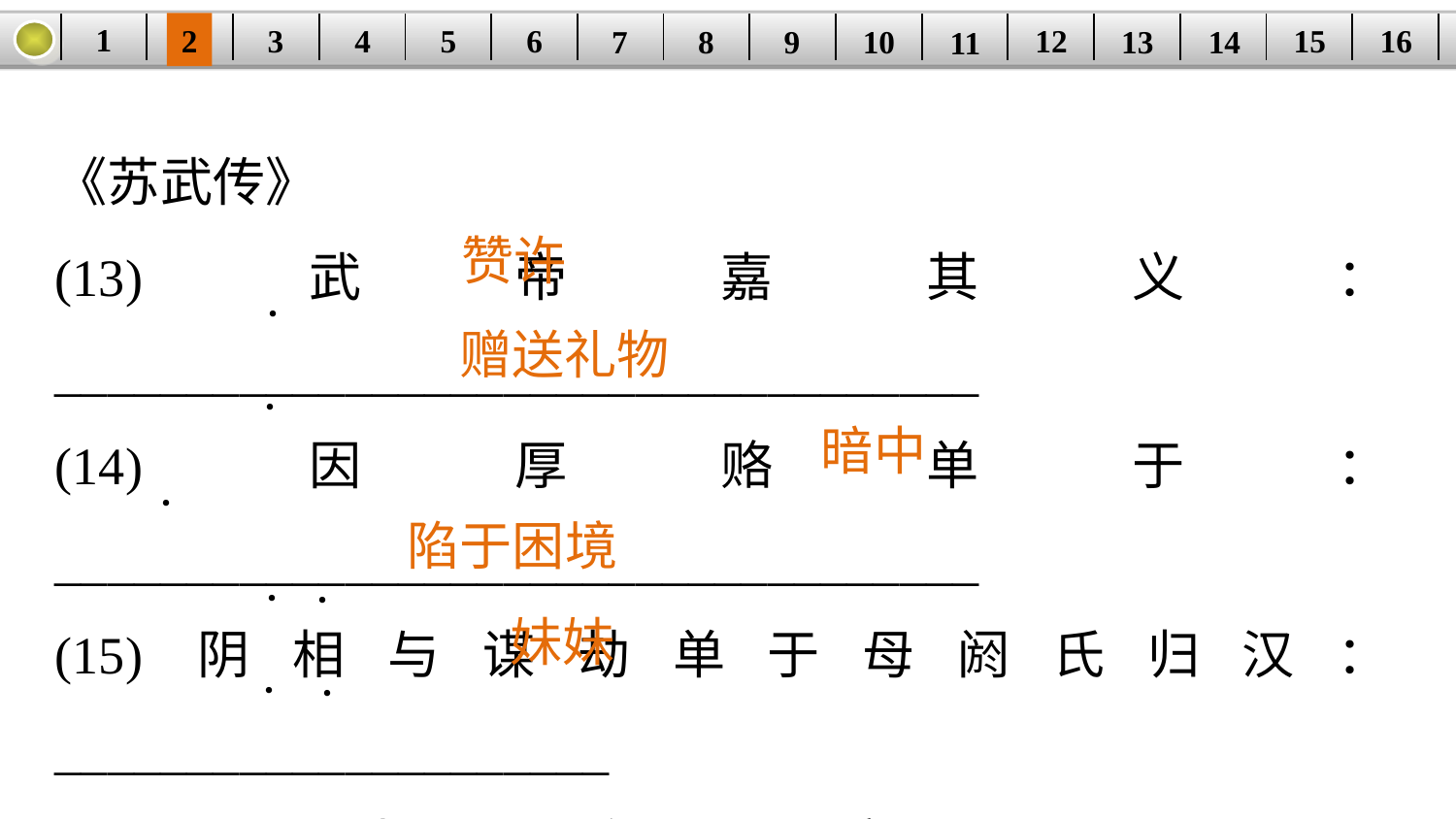

1
2
3
4
16
|  |  |  |  |  |  |  |  |  |  |  |  |  |  |  |  |
| --- | --- | --- | --- | --- | --- | --- | --- | --- | --- | --- | --- | --- | --- | --- | --- |
5
6
15
12
7
8
14
9
10
13
11

《苏武传》
(13)武帝嘉其义：___________________________________
(14)因厚赂单于：___________________________________
(15)阴相与谋劫单于母阏氏归汉：_____________________
(16)武复穷厄：_____________________________________
(17)独有女弟二人：_________________________________
赞许
·
赠送礼物
·
暗中
·
陷于困境
·
·
妹妹
·
·